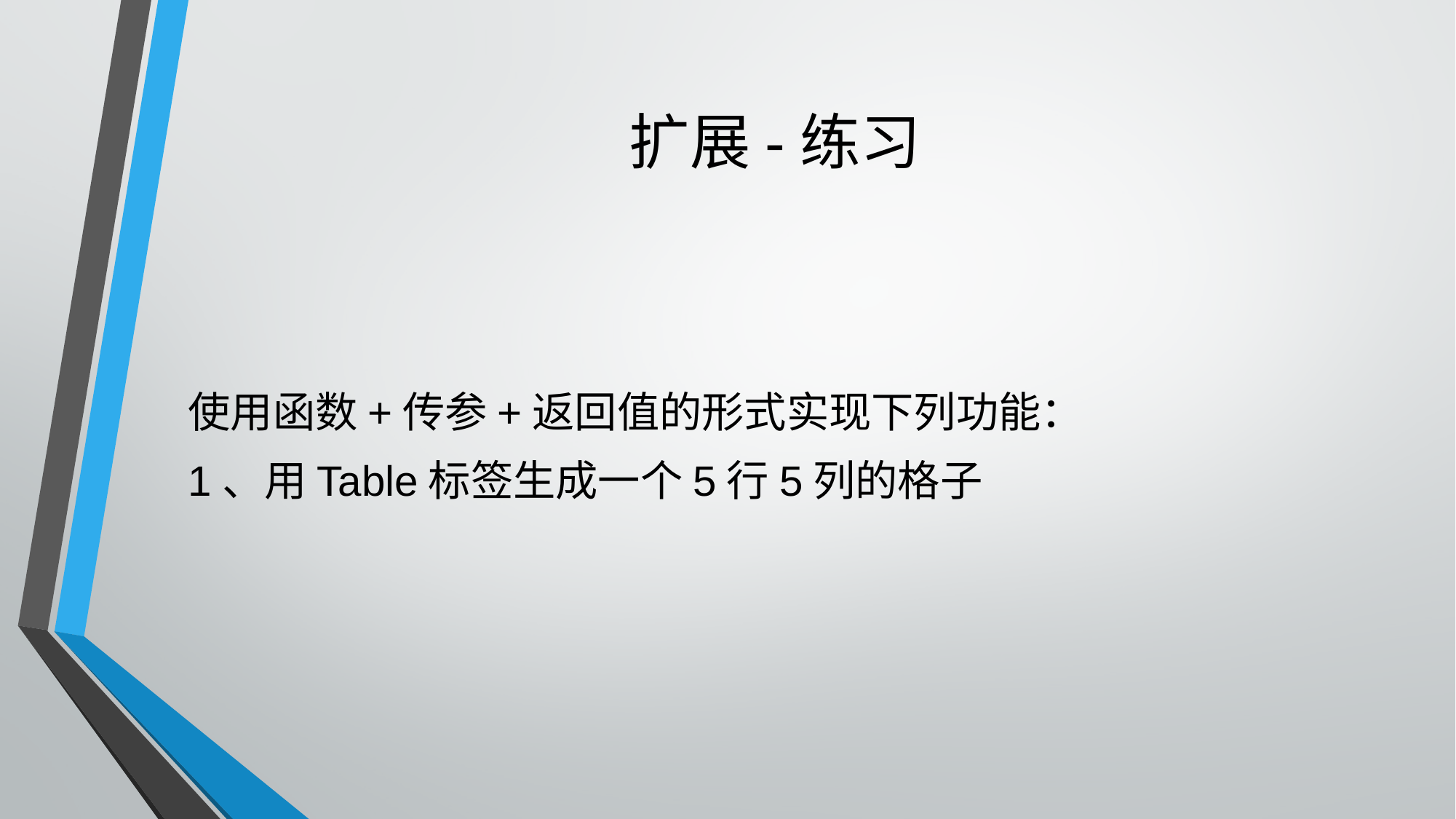

# 扩展-练习
使用函数+传参+返回值的形式实现下列功能：
1、用Table标签生成一个5行5列的格子